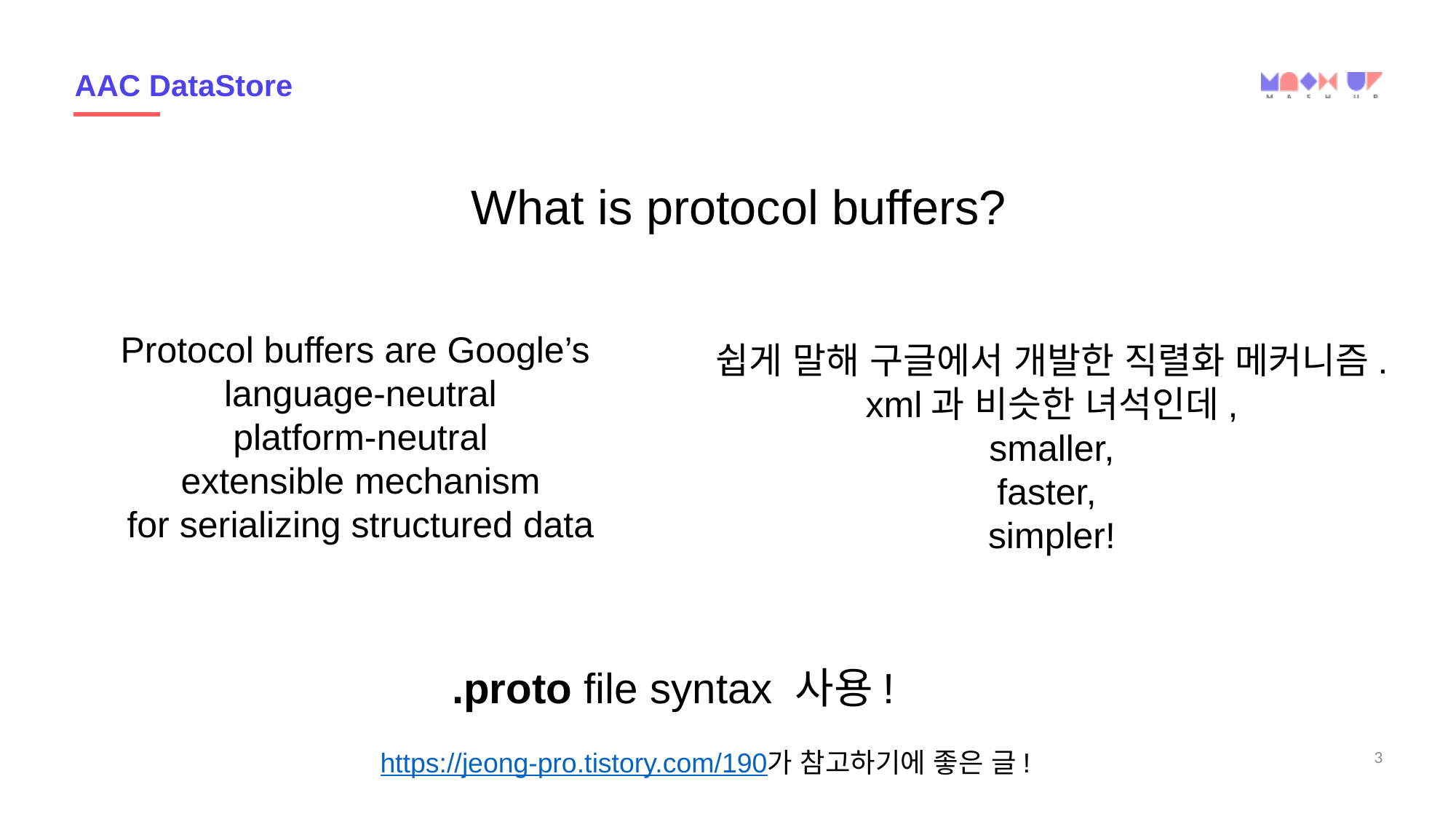

# AAC DataStore
What is protocol buffers?
Protocol buffers are Google’s
language-neutral
platform-neutral
extensible mechanism
for serializing structured data
쉽게 말해 구글에서 개발한 직렬화 메커니즘.
xml과 비슷한 녀석인데,
 smaller,
faster,
simpler!
.proto file syntax 사용!
3
https://jeong-pro.tistory.com/190가 참고하기에 좋은 글!